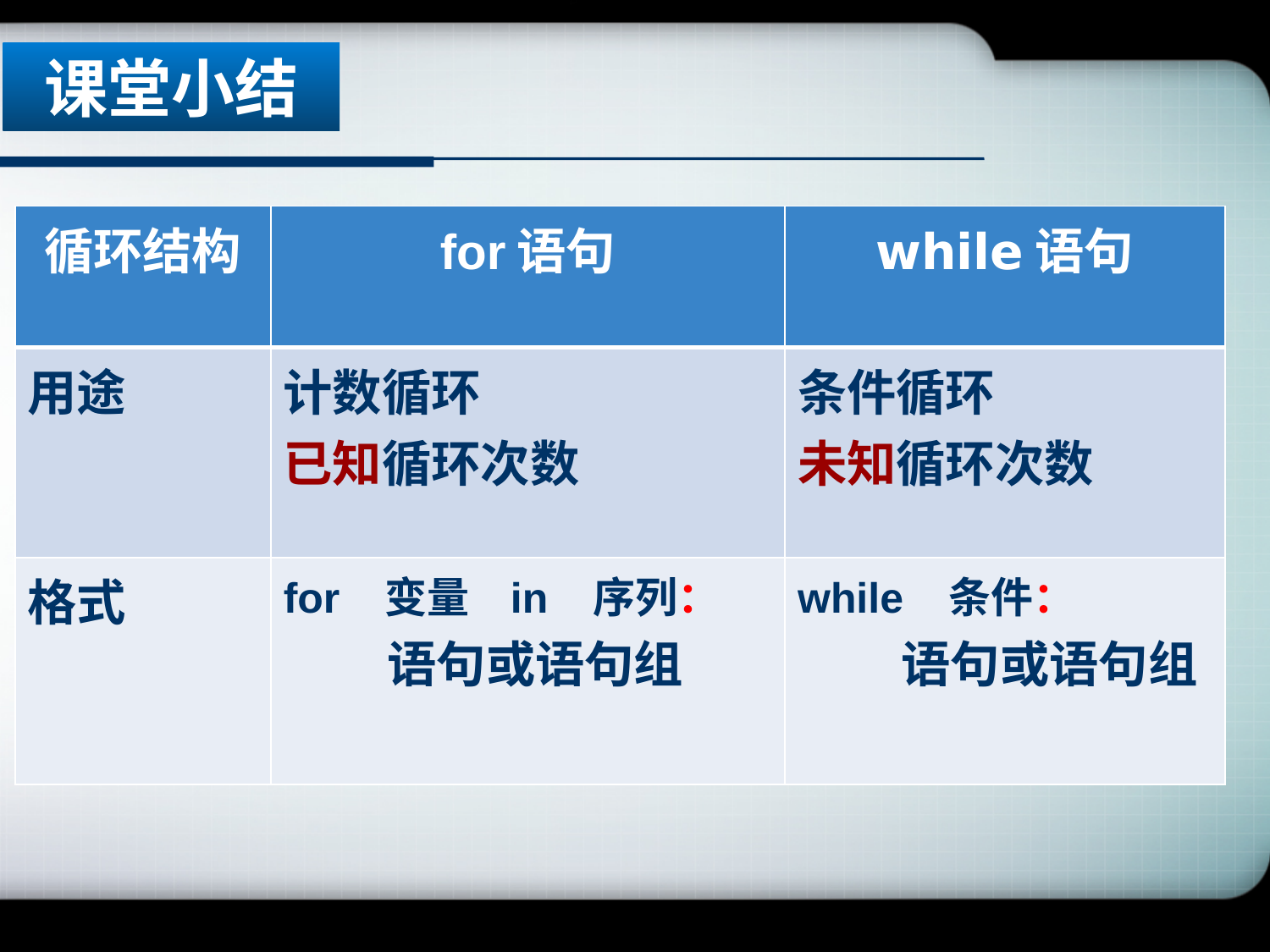

课堂小结
| 循环结构 | for语句 | while语句 |
| --- | --- | --- |
| 用途 | 计数循环 已知循环次数 | 条件循环 未知循环次数 |
| 格式 | for 变量 in 序列： 语句或语句组 | while 条件： 语句或语句组 |